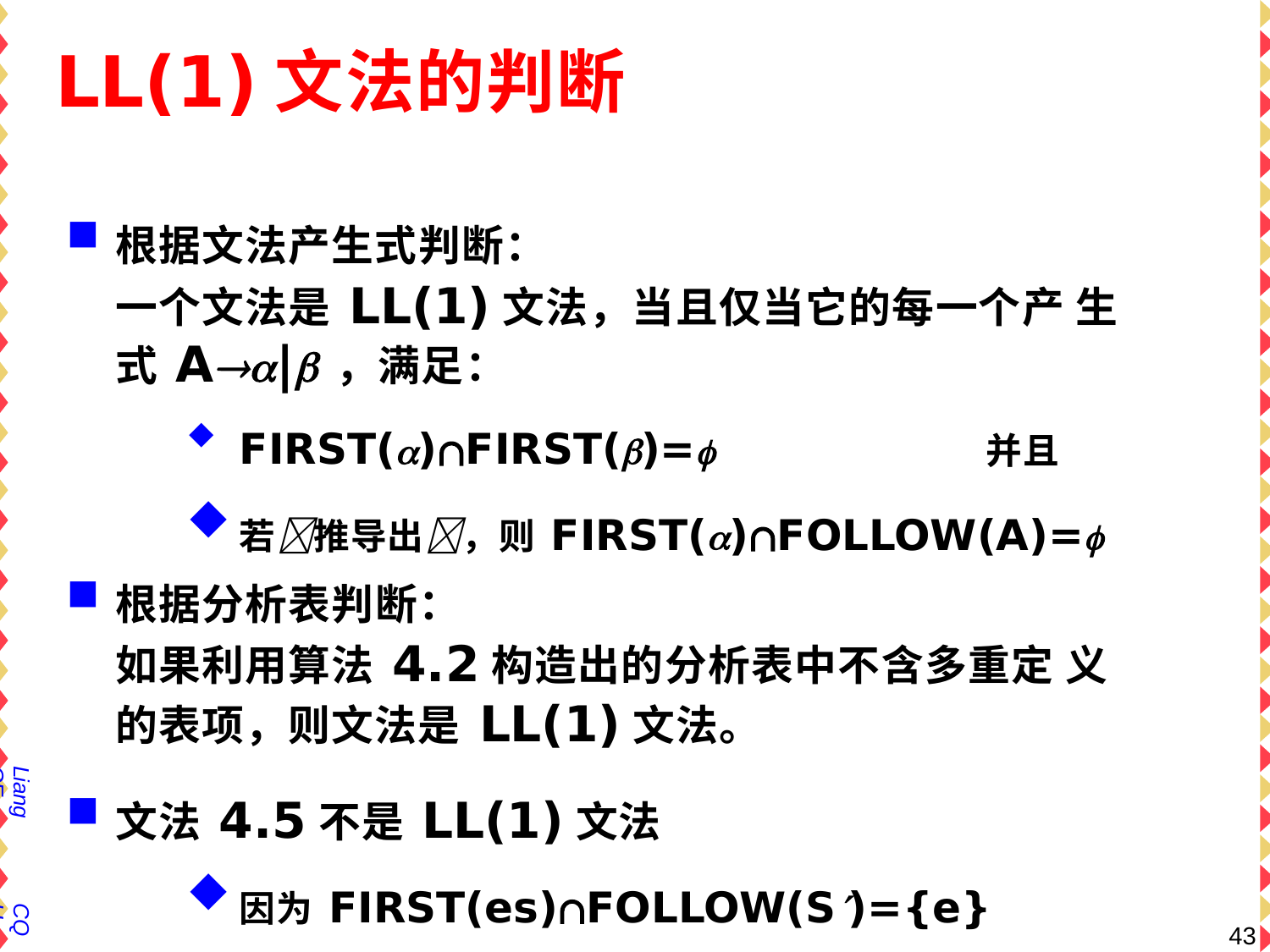

# LL(1)文法的判断
根据文法产生式判断：
一个文法是LL(1)文法，当且仅当它的每一个产 生式A→α|β，满足：
FIRST(α)∩FIRST(β)=φ	并且
若β推导出ε，则FIRST(α)∩FOLLOW(A)=φ
根据分析表判断：
如果利用算法4.2构造出的分析表中不含多重定 义的表项，则文法是LL(1)文法。
文法4.5不是LL(1)文法
因为FIRST(es)∩FOLLOW(S′)={e}
M[S′,e]中有两个产生式
Liang GE
CQU
43